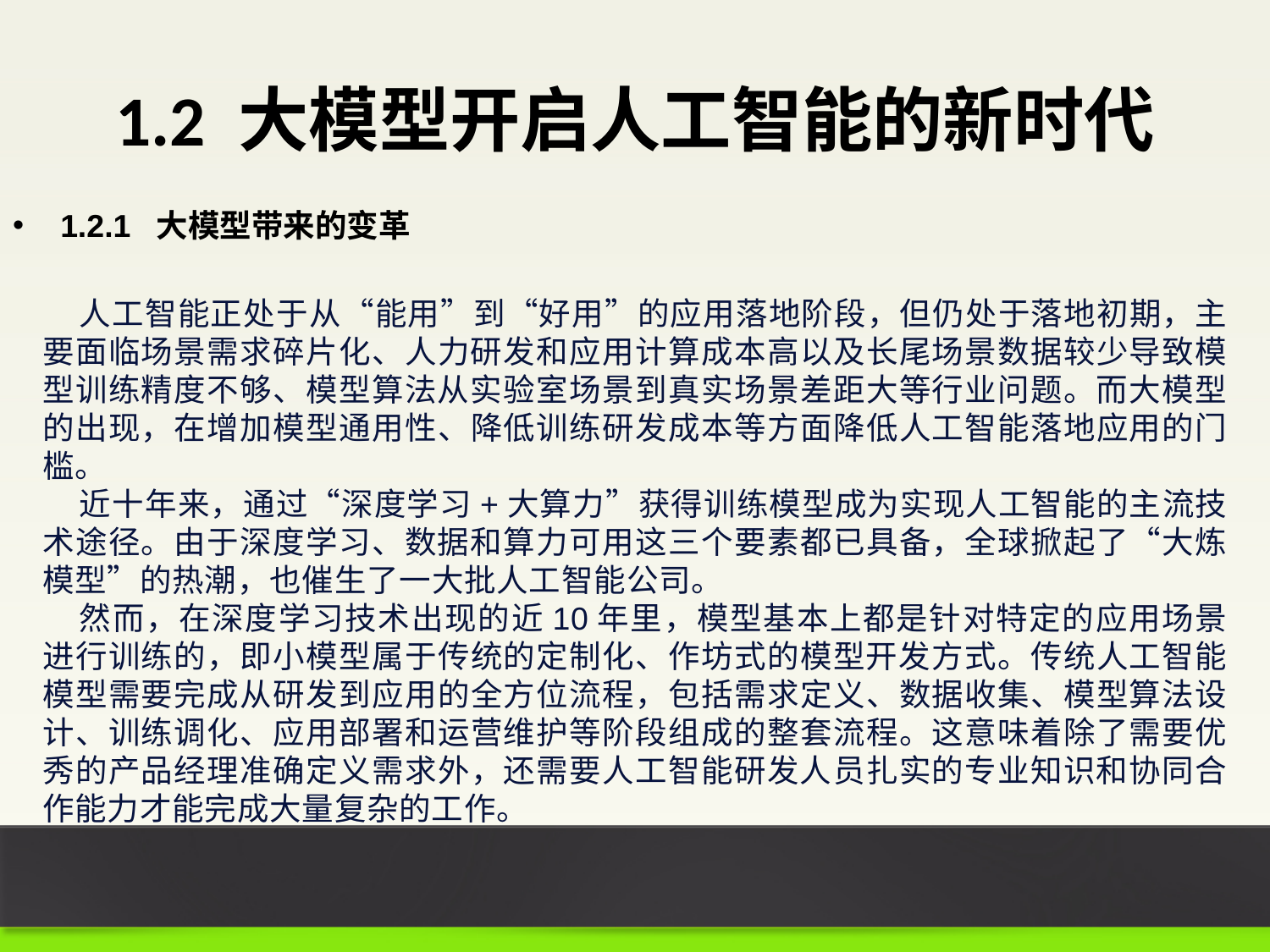

# 1.2 大模型开启人工智能的新时代
1.2.1  大模型带来的变革

人工智能正处于从“能用”到“好用”的应用落地阶段，但仍处于落地初期，主要面临场景需求碎片化、人力研发和应用计算成本高以及长尾场景数据较少导致模型训练精度不够、模型算法从实验室场景到真实场景差距大等行业问题。而大模型的出现，在增加模型通用性、降低训练研发成本等方面降低人工智能落地应用的门槛。
近十年来，通过“深度学习+大算力”获得训练模型成为实现人工智能的主流技术途径。由于深度学习、数据和算力可用这三个要素都已具备，全球掀起了“大炼模型”的热潮，也催生了一大批人工智能公司。
然而，在深度学习技术出现的近10年里，模型基本上都是针对特定的应用场景进行训练的，即小模型属于传统的定制化、作坊式的模型开发方式。传统人工智能模型需要完成从研发到应用的全方位流程，包括需求定义、数据收集、模型算法设计、训练调化、应用部署和运营维护等阶段组成的整套流程。这意味着除了需要优秀的产品经理准确定义需求外，还需要人工智能研发人员扎实的专业知识和协同合作能力才能完成大量复杂的工作。